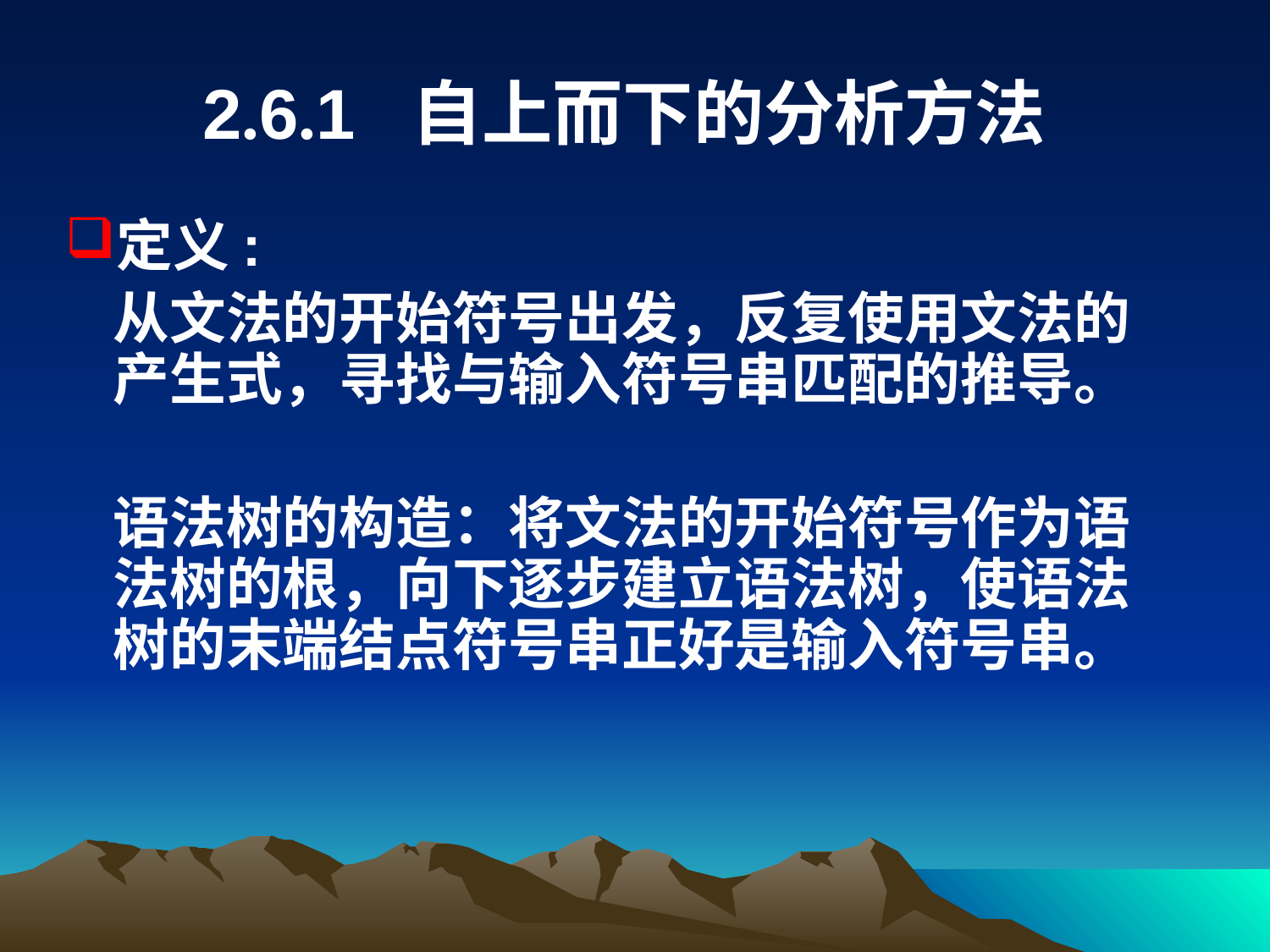

# 2.6.1  自上而下的分析方法
定义:
	从文法的开始符号出发，反复使用文法的产生式，寻找与输入符号串匹配的推导。

	语法树的构造：将文法的开始符号作为语法树的根，向下逐步建立语法树，使语法树的末端结点符号串正好是输入符号串。